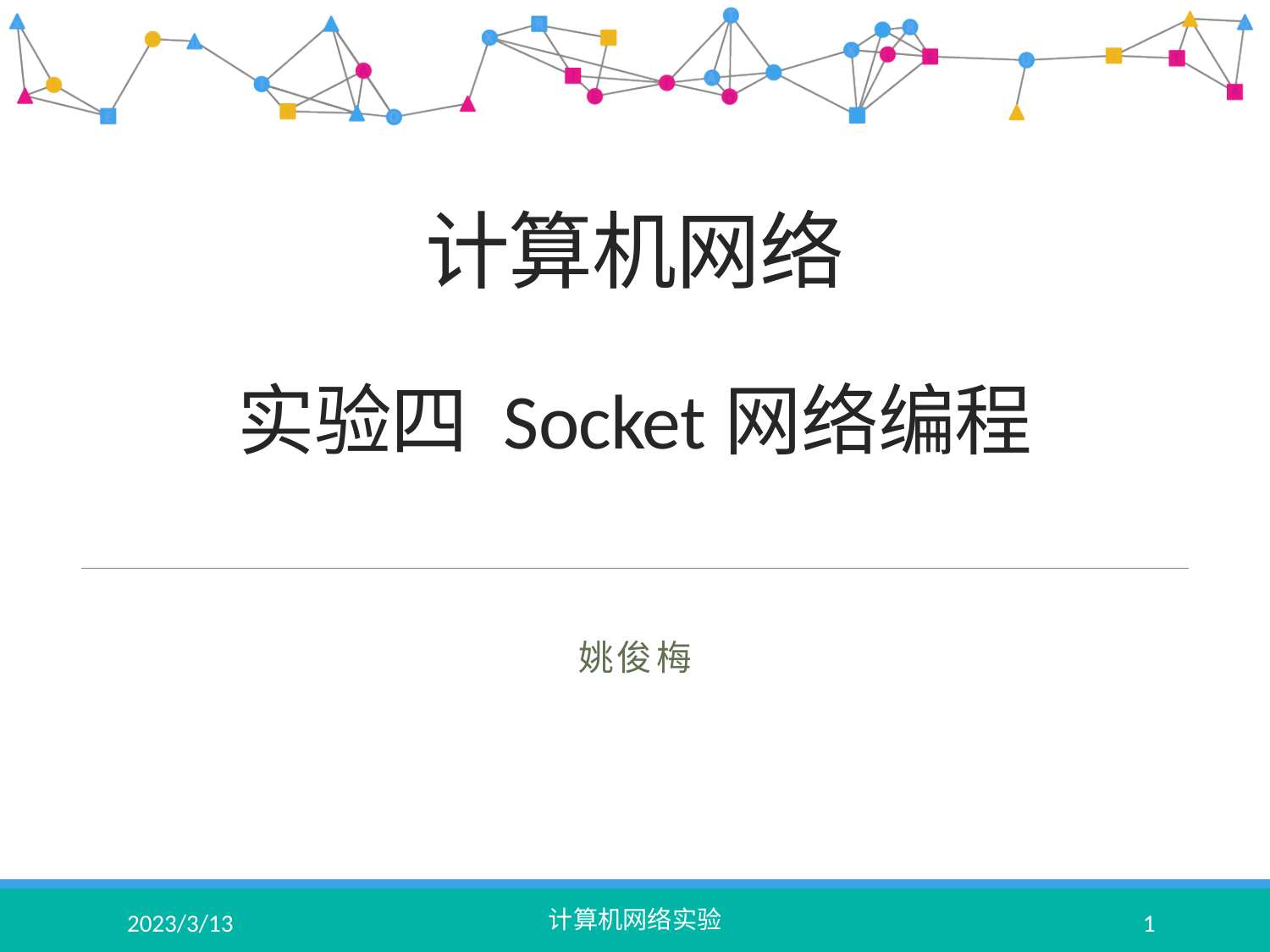

# 计算机网络 实验四 Socket网络编程

姚俊梅
2023/3/13
计算机网络实验
1